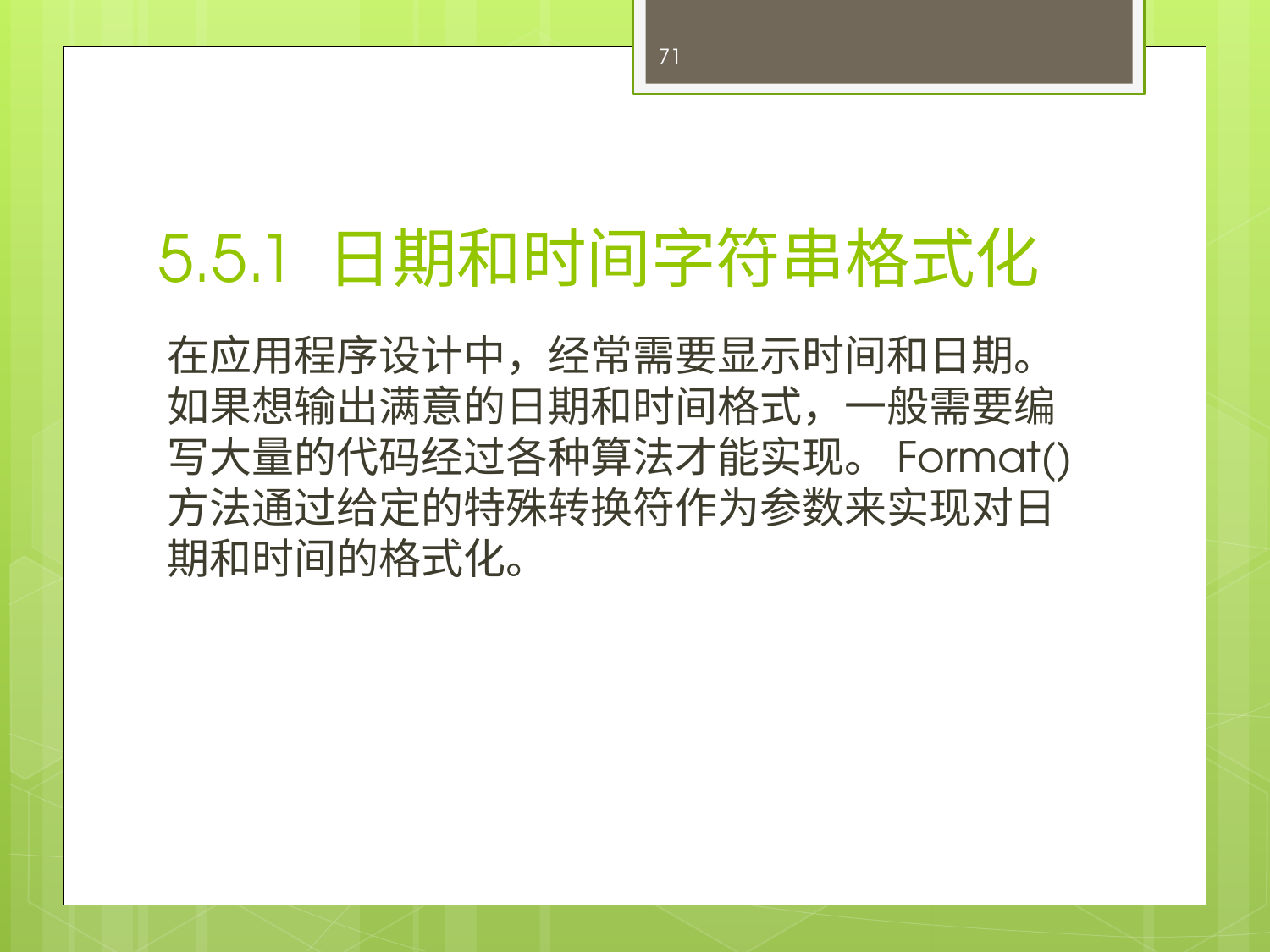

71
# 5.5.1 日期和时间字符串格式化
在应用程序设计中，经常需要显示时间和日期。如果想输出满意的日期和时间格式，一般需要编写大量的代码经过各种算法才能实现。Format()方法通过给定的特殊转换符作为参数来实现对日期和时间的格式化。